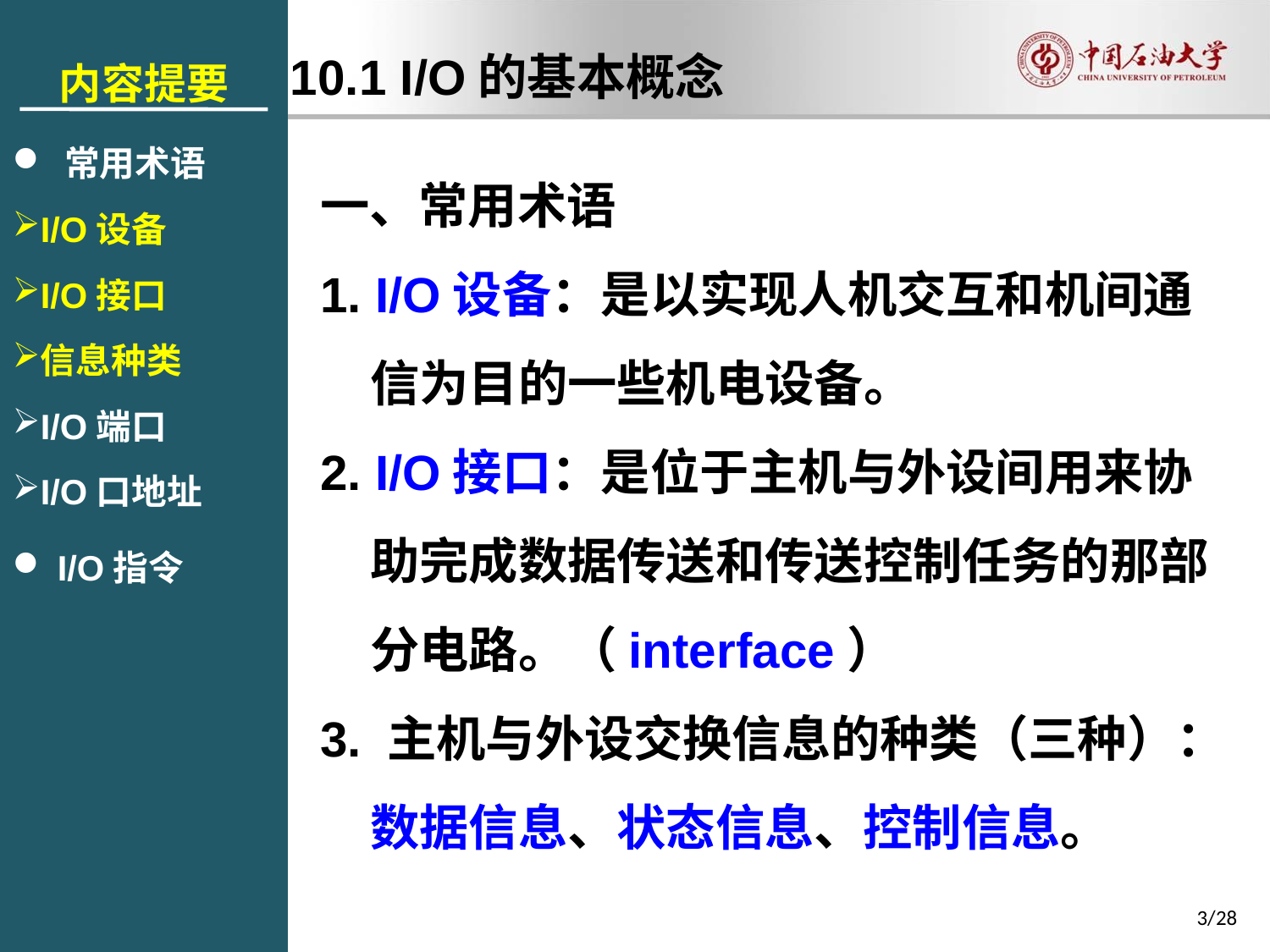

内容提要
 常用术语
I/O设备
I/O接口
信息种类
I/O端口
I/O口地址
 I/O指令

10.1 I/O的基本概念
一、常用术语
1. I/O设备：是以实现人机交互和机间通信为目的一些机电设备。
2. I/O接口：是位于主机与外设间用来协助完成数据传送和传送控制任务的那部分电路。（interface）
3. 主机与外设交换信息的种类（三种）：
数据信息、状态信息、控制信息。
3/28